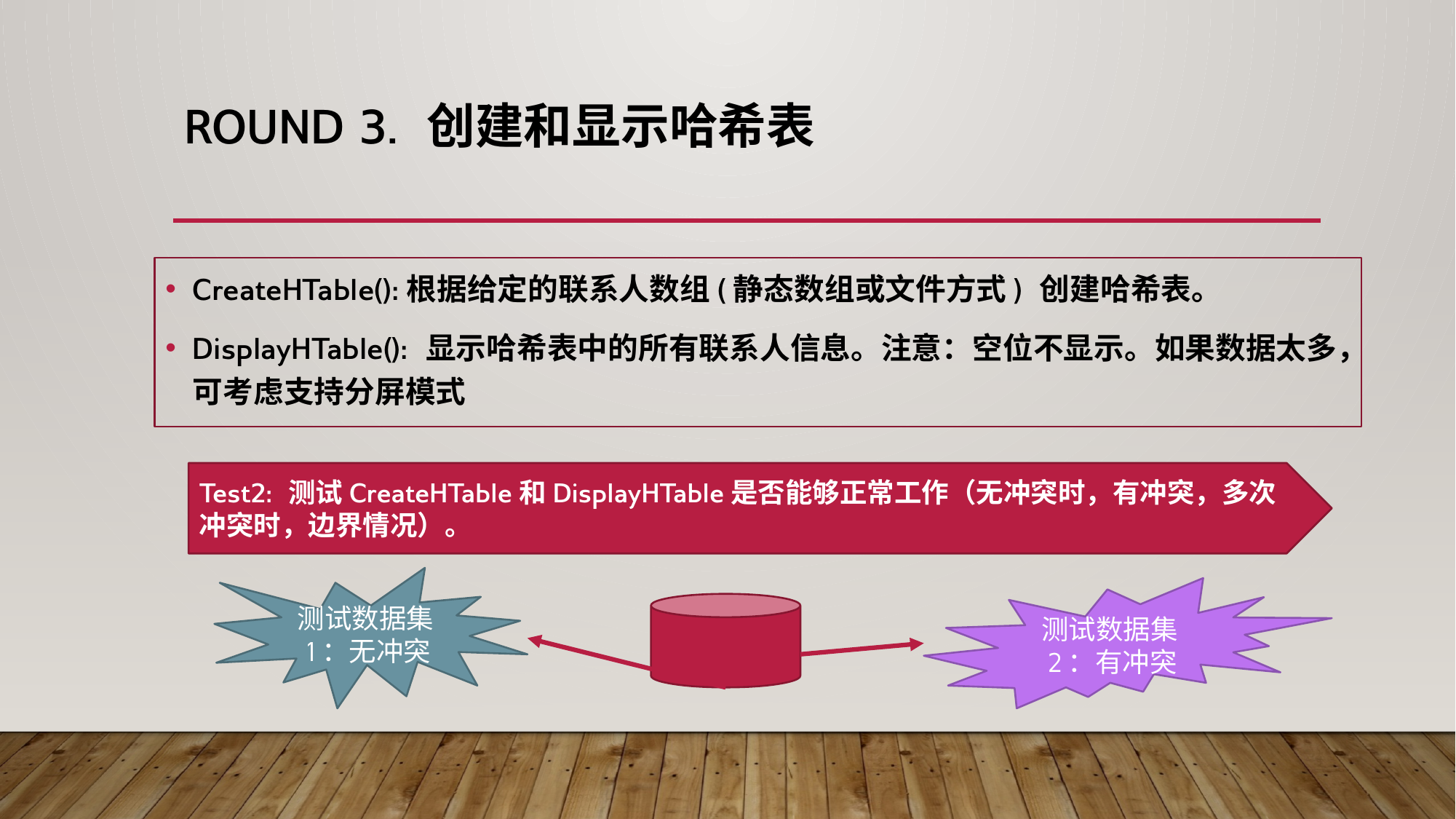

# Round 3. 创建和显示哈希表
CreateHTable():根据给定的联系人数组(静态数组或文件方式) 创建哈希表。
DisplayHTable(): 显示哈希表中的所有联系人信息。注意：空位不显示。如果数据太多，可考虑支持分屏模式
Test2: 测试CreateHTable和DisplayHTable是否能够正常工作（无冲突时，有冲突，多次冲突时，边界情况）。
测试数据集1：无冲突
测试数据集2：有冲突